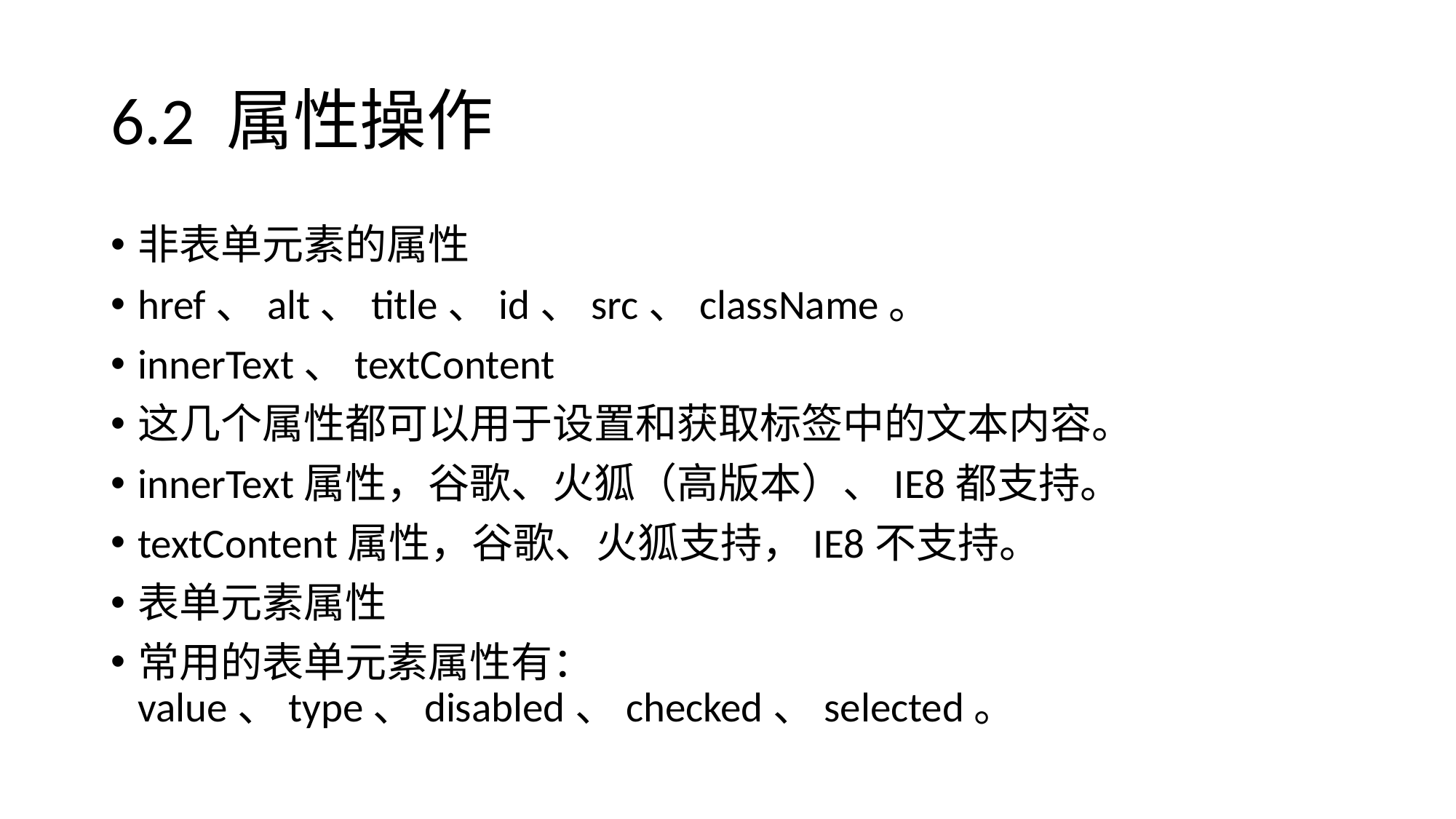

# 6.2 属性操作
非表单元素的属性
href、alt、title、id、src、className。
innerText、textContent
这几个属性都可以用于设置和获取标签中的文本内容。
innerText属性，谷歌、火狐（高版本）、IE8都支持。
textContent属性，谷歌、火狐支持，IE8不支持。
表单元素属性
常用的表单元素属性有：value、type、disabled、checked、selected。